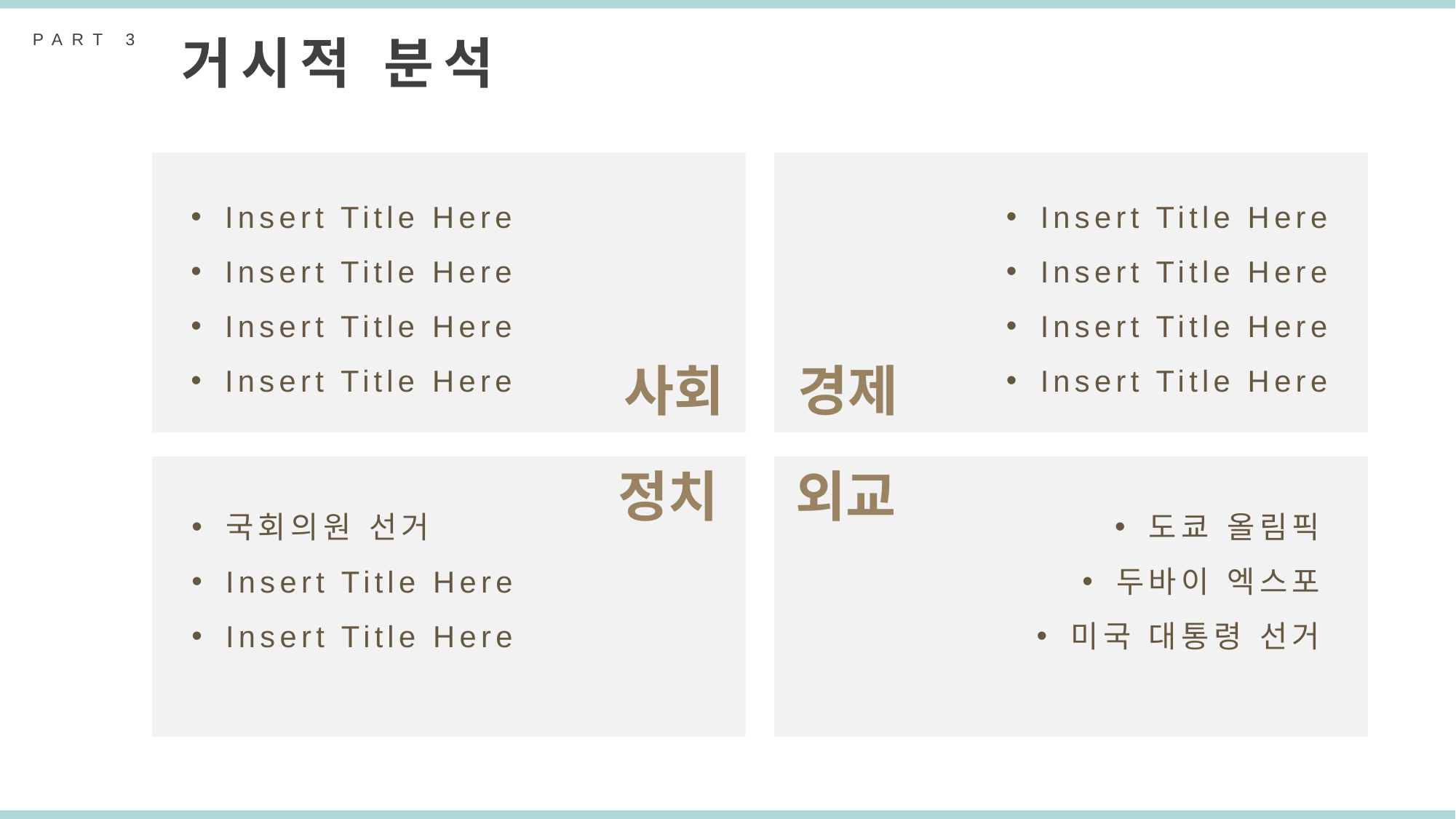

PART 3
거시적 분석

Insert Title Here
Insert Title Here
Insert Title Here
Insert Title Here
Insert Title Here
Insert Title Here
Insert Title Here
Insert Title Here
사회
경제
정치
외교

국회의원 선거
Insert Title Here
Insert Title Here
도쿄 올림픽
두바이 엑스포
미국 대통령 선거